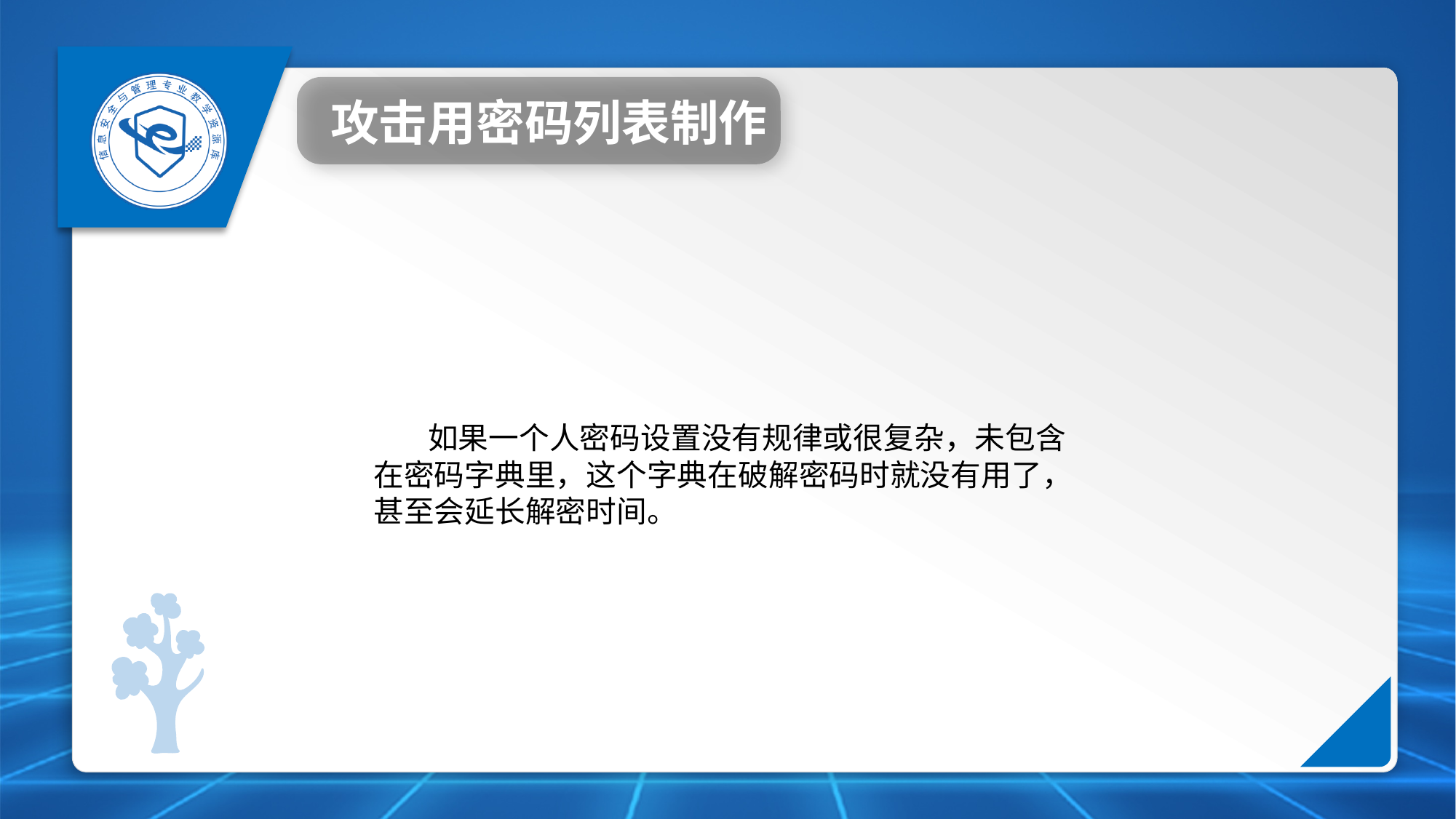

攻击用密码列表制作
       如果一个人密码设置没有规律或很复杂，未包含在密码字典里，这个字典在破解密码时就没有用了，甚至会延长解密时间。